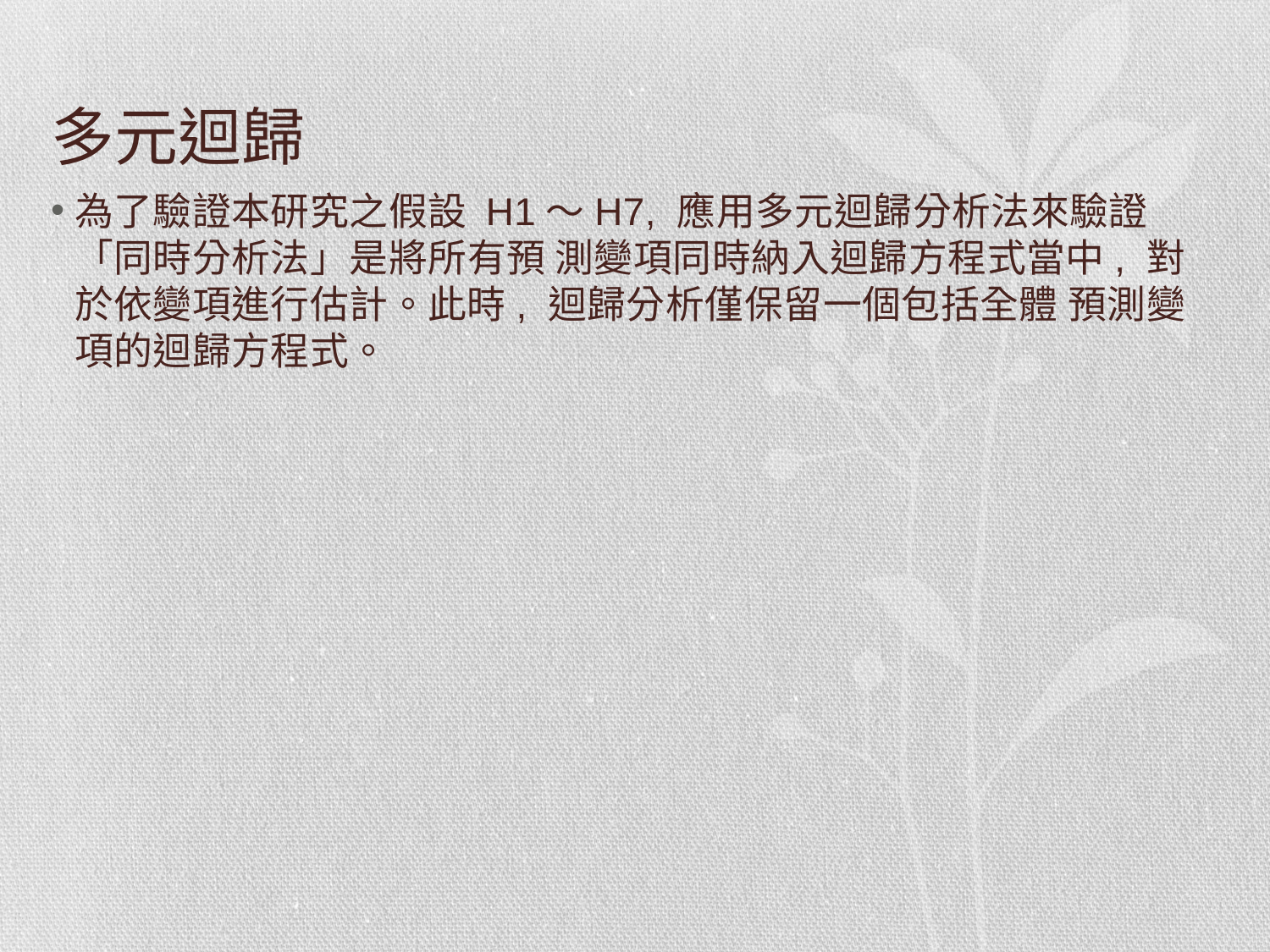

# 多元迴歸
為了驗證本研究之假設 H1～H7, 應用多元迴歸分析法來驗證「同時分析法」是將所有預 測變項同時納入迴歸方程式當中, 對於依變項進行估計。此時, 迴歸分析僅保留一個包括全體 預測變項的迴歸方程式。